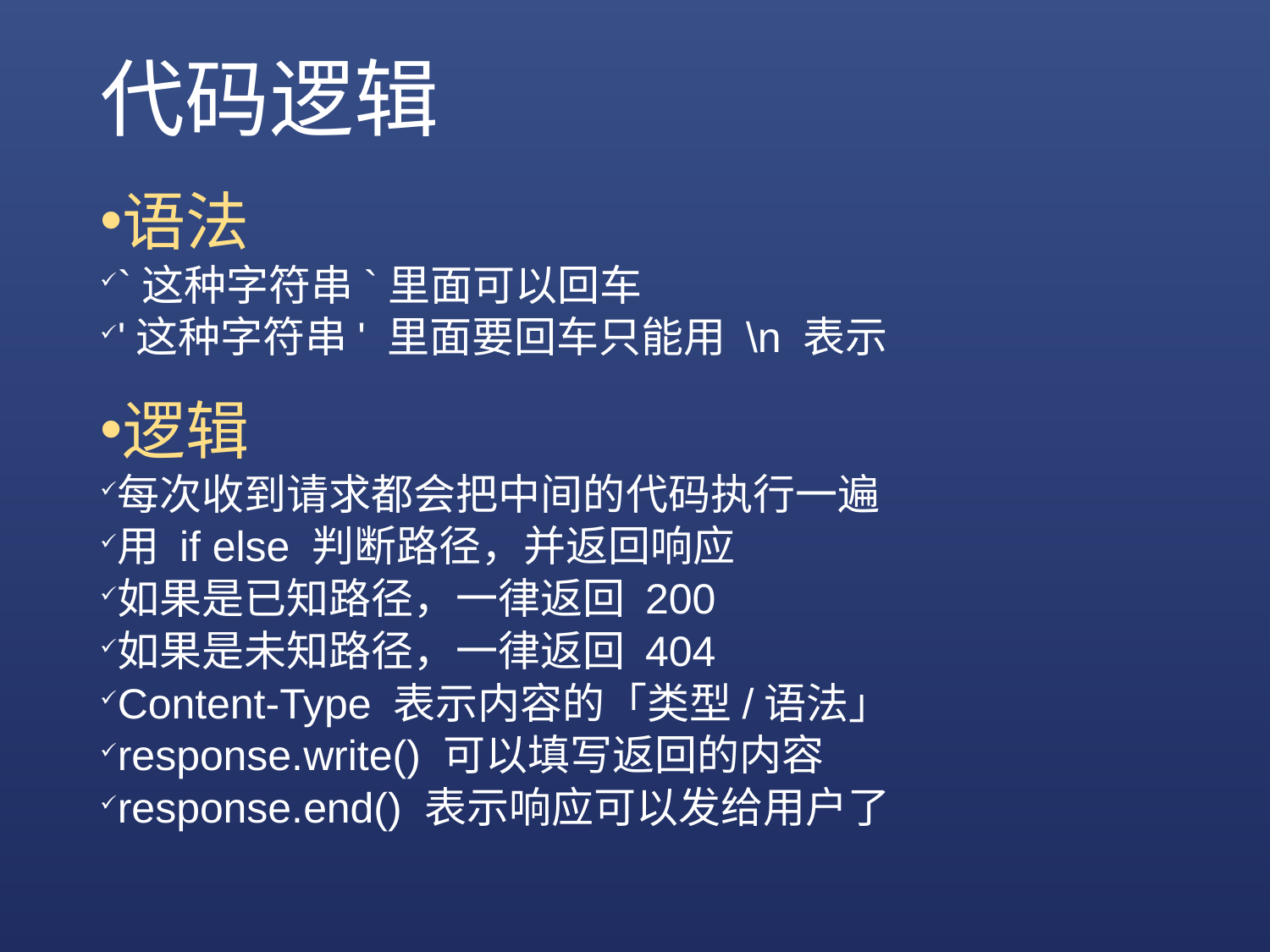

# 代码逻辑
语法
`这种字符串`里面可以回车
'这种字符串' 里面要回车只能用 \n 表示
逻辑
每次收到请求都会把中间的代码执行一遍
用 if else 判断路径，并返回响应
如果是已知路径，一律返回 200
如果是未知路径，一律返回 404
Content-Type 表示内容的「类型/语法」
response.write() 可以填写返回的内容
response.end() 表示响应可以发给用户了